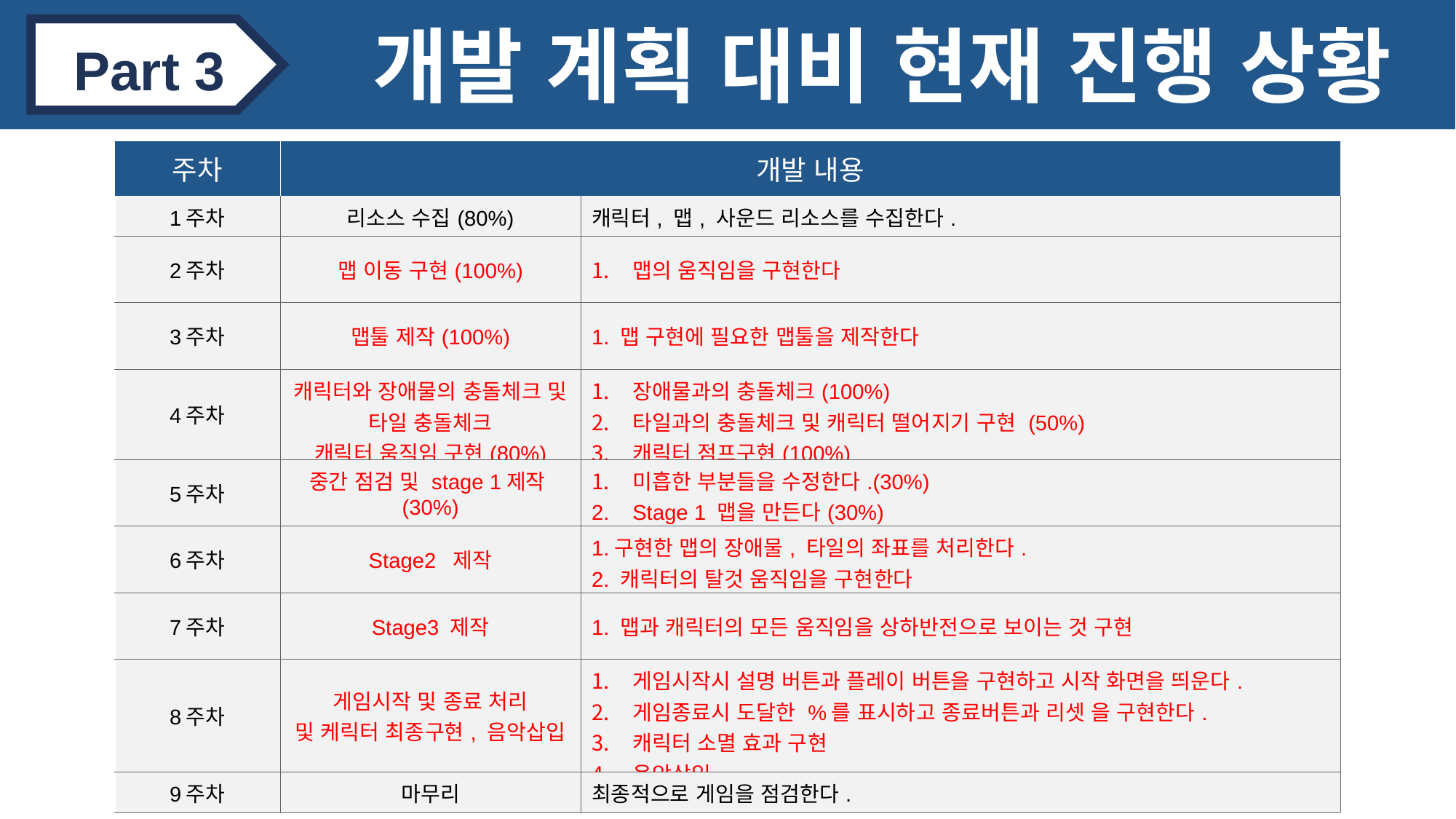

개발 계획 대비 현재 진행 상황

Part 3
| 주차 | 개발 내용 |  |
| --- | --- | --- |
| 1주차 | 리소스 수집(80%) | 캐릭터, 맵, 사운드 리소스를 수집한다. |
| 2주차 | 맵 이동 구현(100%) | 맵의 움직임을 구현한다 |
| 3주차 | 맵툴 제작(100%) | 1. 맵 구현에 필요한 맵툴을 제작한다 |
| 4주차 | 캐릭터와 장애물의 충돌체크 및 타일 충돌체크 캐릭터 움직임 구현(80%) | 장애물과의 충돌체크(100%) 타일과의 충돌체크 및 캐릭터 떨어지기 구현 (50%) 캐릭터 점프구현(100%) |
| 5주차 | 중간 점검 및 stage 1제작(30%) | 미흡한 부분들을 수정한다.(30%) Stage 1 맵을 만든다(30%) |
| 6주차 | Stage2 제작 | 1.구현한 맵의 장애물, 타일의 좌표를 처리한다. 2. 캐릭터의 탈것 움직임을 구현한다 |
| 7주차 | Stage3 제작 | 1. 맵과 캐릭터의 모든 움직임을 상하반전으로 보이는 것 구현 |
| 8주차 | 게임시작 및 종료 처리 및 케릭터 최종구현, 음악삽입 | 게임시작시 설명 버튼과 플레이 버튼을 구현하고 시작 화면을 띄운다. 게임종료시 도달한 %를 표시하고 종료버튼과 리셋 을 구현한다. 캐릭터 소멸 효과 구현 음악삽입 |
| 9주차 | 마무리 | 최종적으로 게임을 점검한다. |